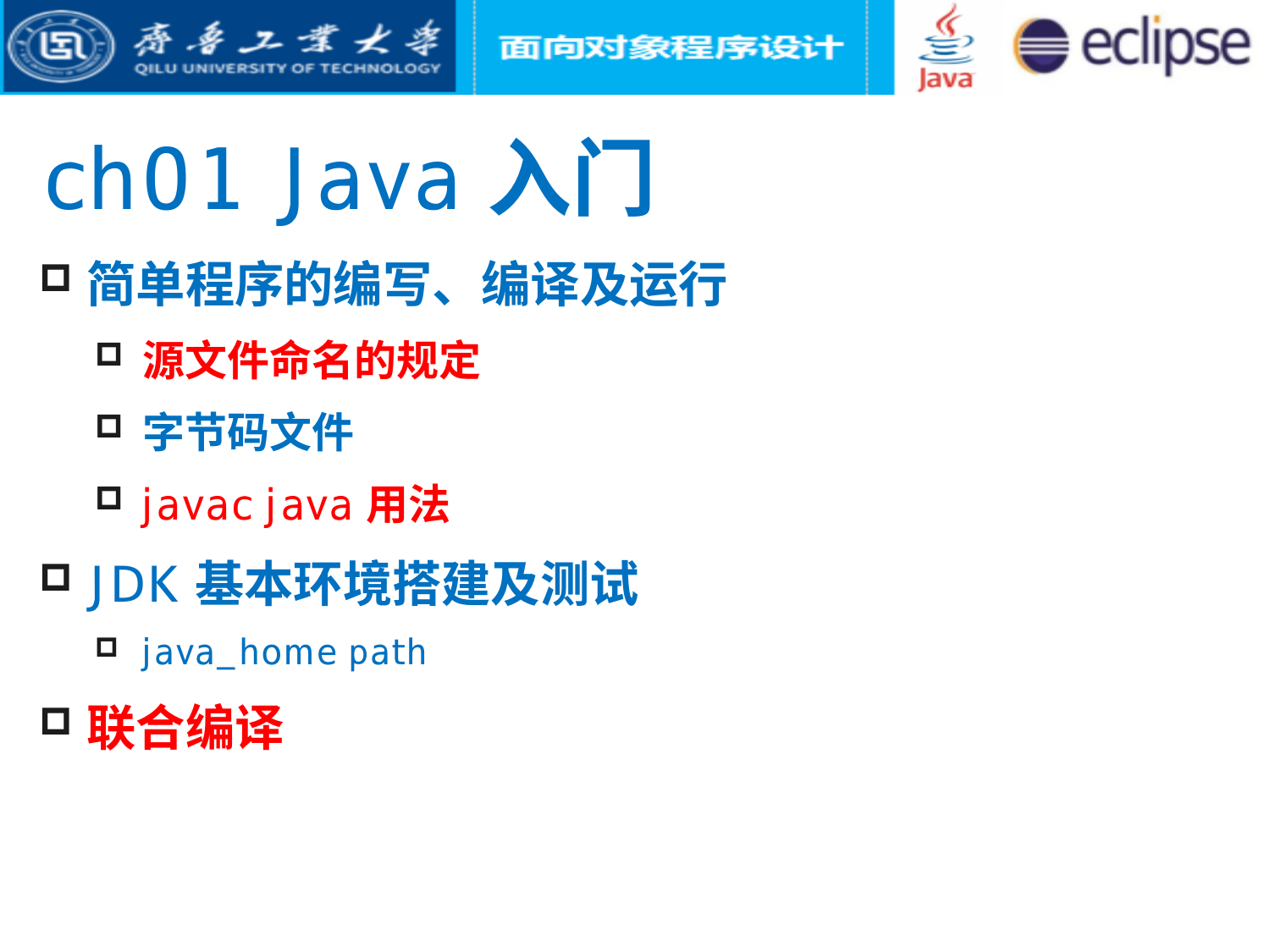

# ch01 Java入门
简单程序的编写、编译及运行
源文件命名的规定
字节码文件
javac java用法
JDK基本环境搭建及测试
java_home path
联合编译
4